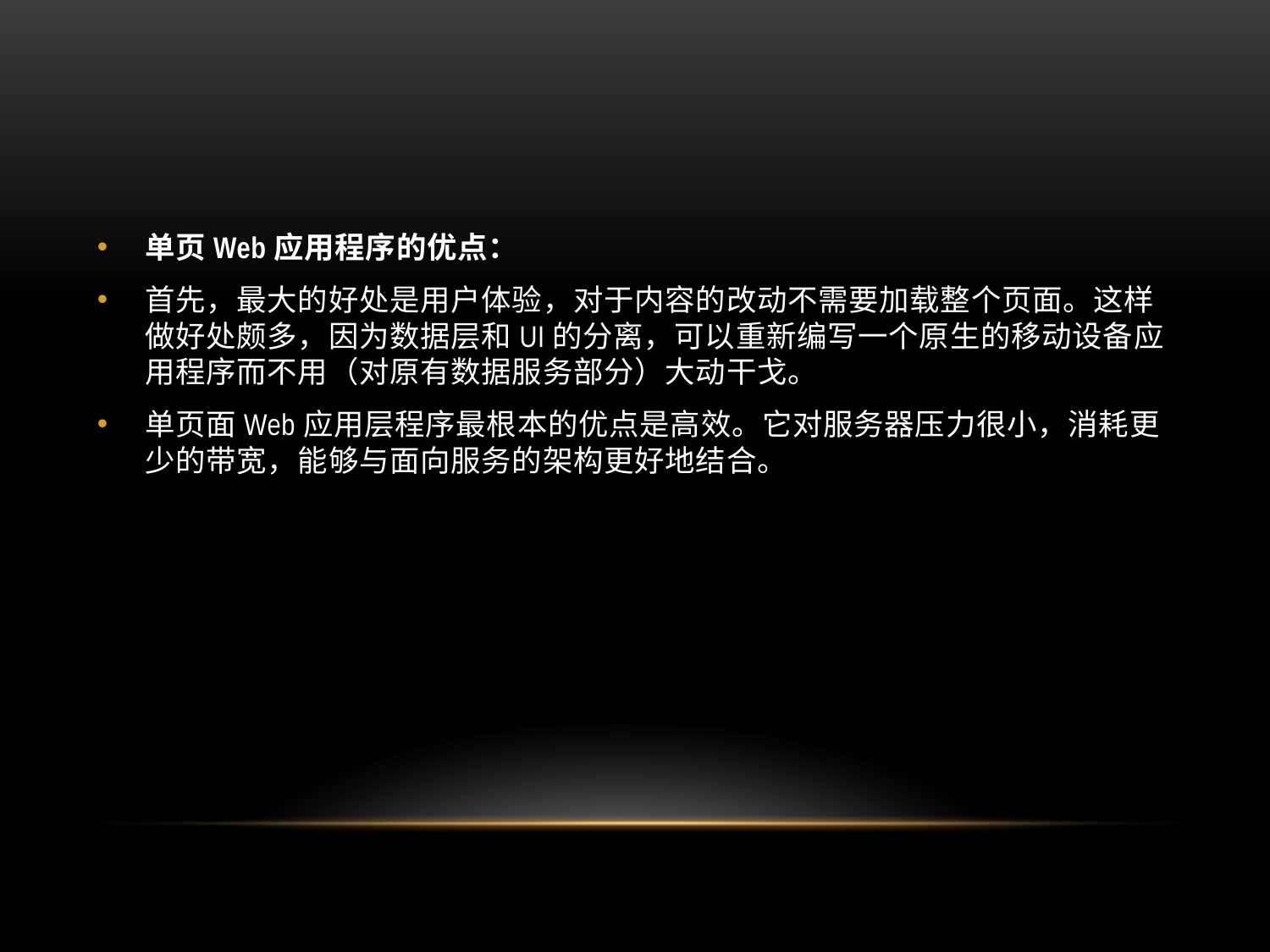

#
单页Web应用程序的优点：
首先，最大的好处是用户体验，对于内容的改动不需要加载整个页面。这样做好处颇多，因为数据层和UI的分离，可以重新编写一个原生的移动设备应用程序而不用（对原有数据服务部分）大动干戈。
单页面Web应用层程序最根本的优点是高效。它对服务器压力很小，消耗更少的带宽，能够与面向服务的架构更好地结合。